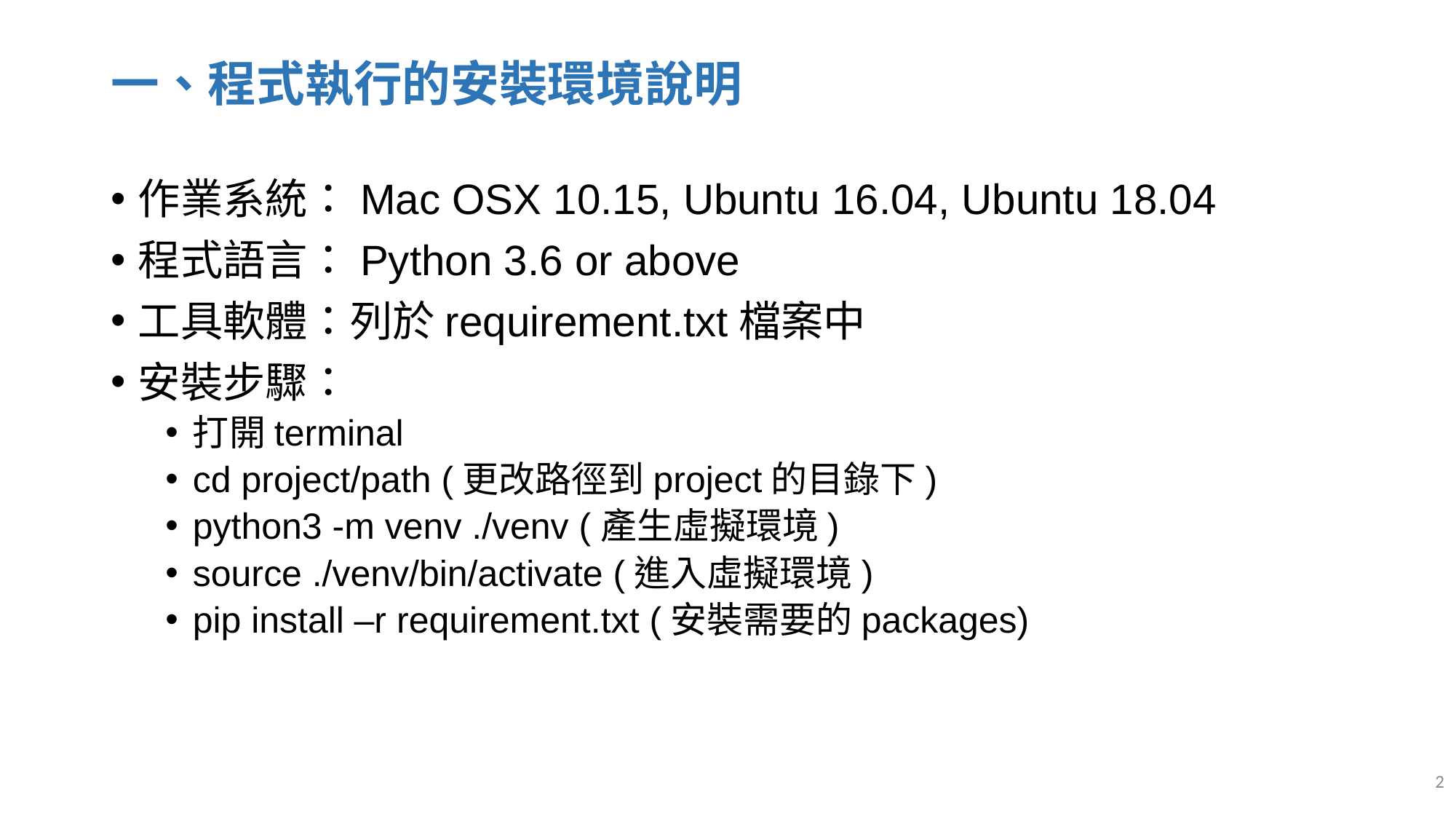

# 一、程式執行的安裝環境說明
作業系統：Mac OSX 10.15, Ubuntu 16.04, Ubuntu 18.04
程式語言：Python 3.6 or above
工具軟體：列於requirement.txt檔案中
安裝步驟：
打開terminal
cd project/path (更改路徑到project的目錄下)
python3 -m venv ./venv (產生虛擬環境)
source ./venv/bin/activate (進入虛擬環境)
pip install –r requirement.txt (安裝需要的packages)
2